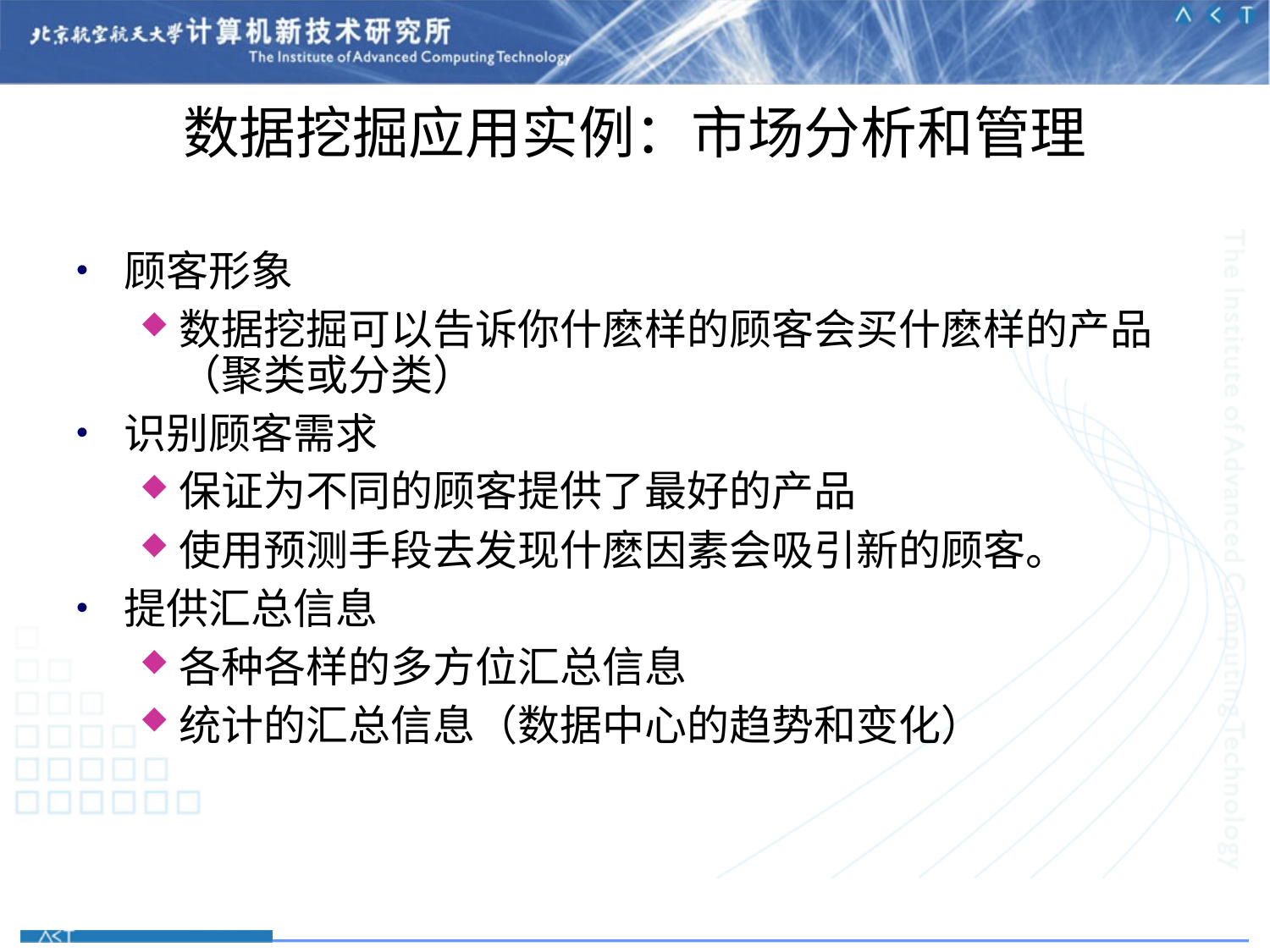

# 数据挖掘应用实例：市场分析和管理
顾客形象
数据挖掘可以告诉你什麽样的顾客会买什麽样的产品（聚类或分类）
识别顾客需求
保证为不同的顾客提供了最好的产品
使用预测手段去发现什麽因素会吸引新的顾客。
提供汇总信息
各种各样的多方位汇总信息
统计的汇总信息（数据中心的趋势和变化）